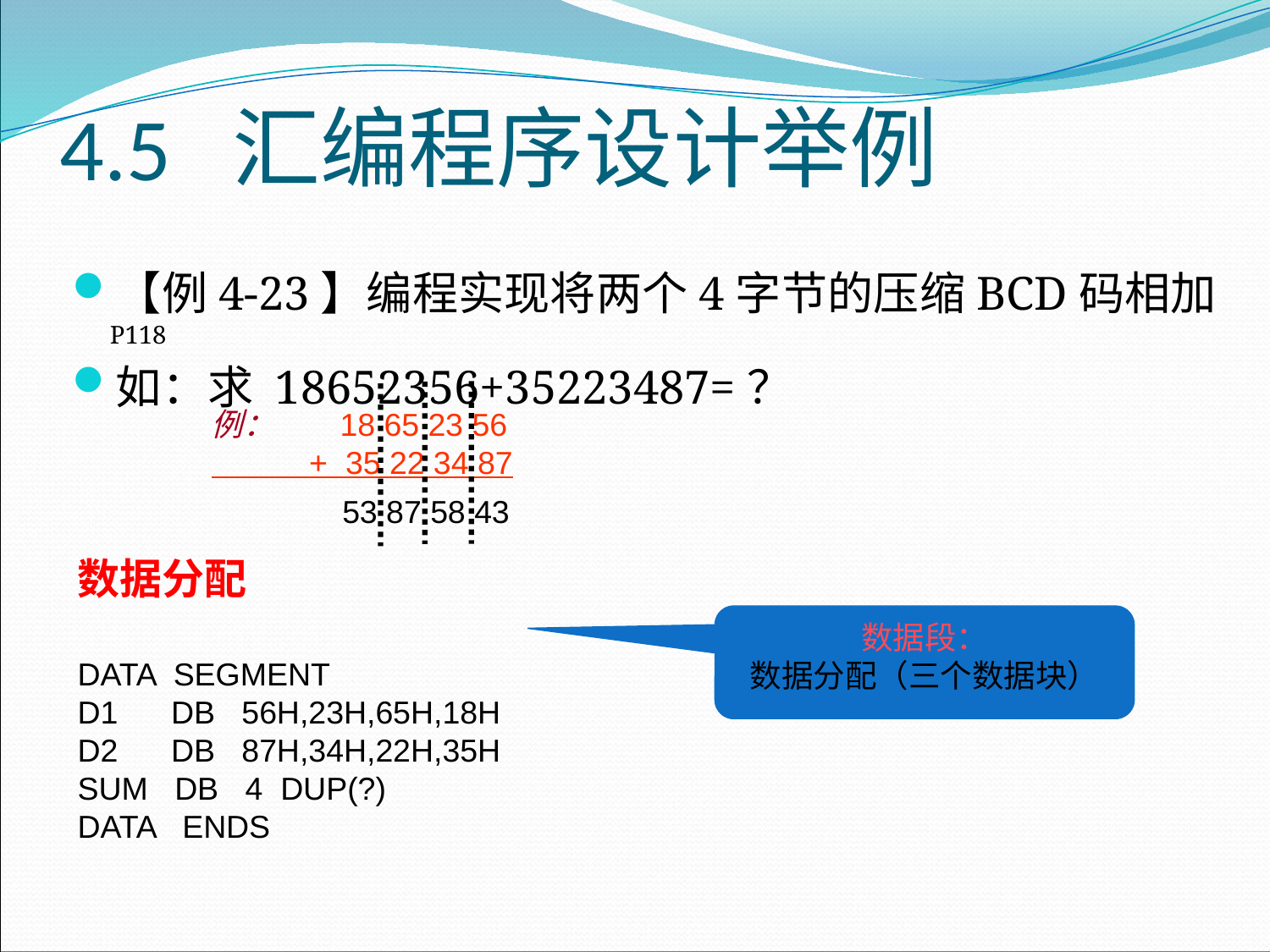

# 4.5  汇编程序设计举例
【例4-23】编程实现将两个4字节的压缩BCD码相加 P118
如：求 18652356+35223487=？

例：        18 65 23 56
           +  35 22 34 87
53 87 58 43
数据分配

DATA  SEGMENT
D1      DB   56H,23H,65H,18H
D2      DB   87H,34H,22H,35H
SUM   DB   4  DUP(?)
DATA   ENDS
数据段：
数据分配（三个数据块）